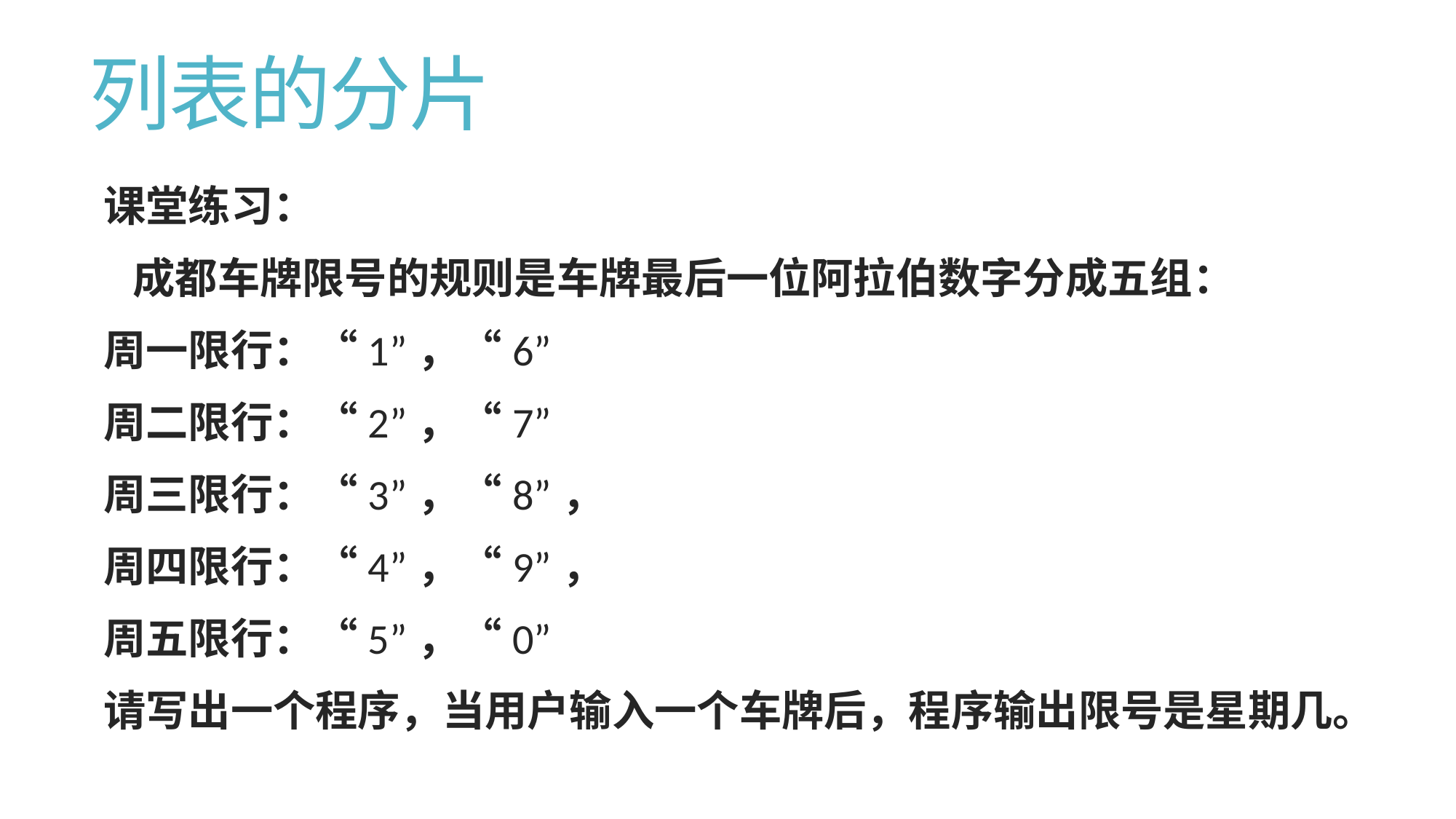

# 列表的分片
课堂练习：
  成都车牌限号的规则是车牌最后一位阿拉伯数字分成五组：
周一限行：“1”，“6”
周二限行：“2”，“7”
周三限行：“3”，“8”，
周四限行：“4”，“9”，
周五限行：“5”，“0”
请写出一个程序，当用户输入一个车牌后，程序输出限号是星期几。